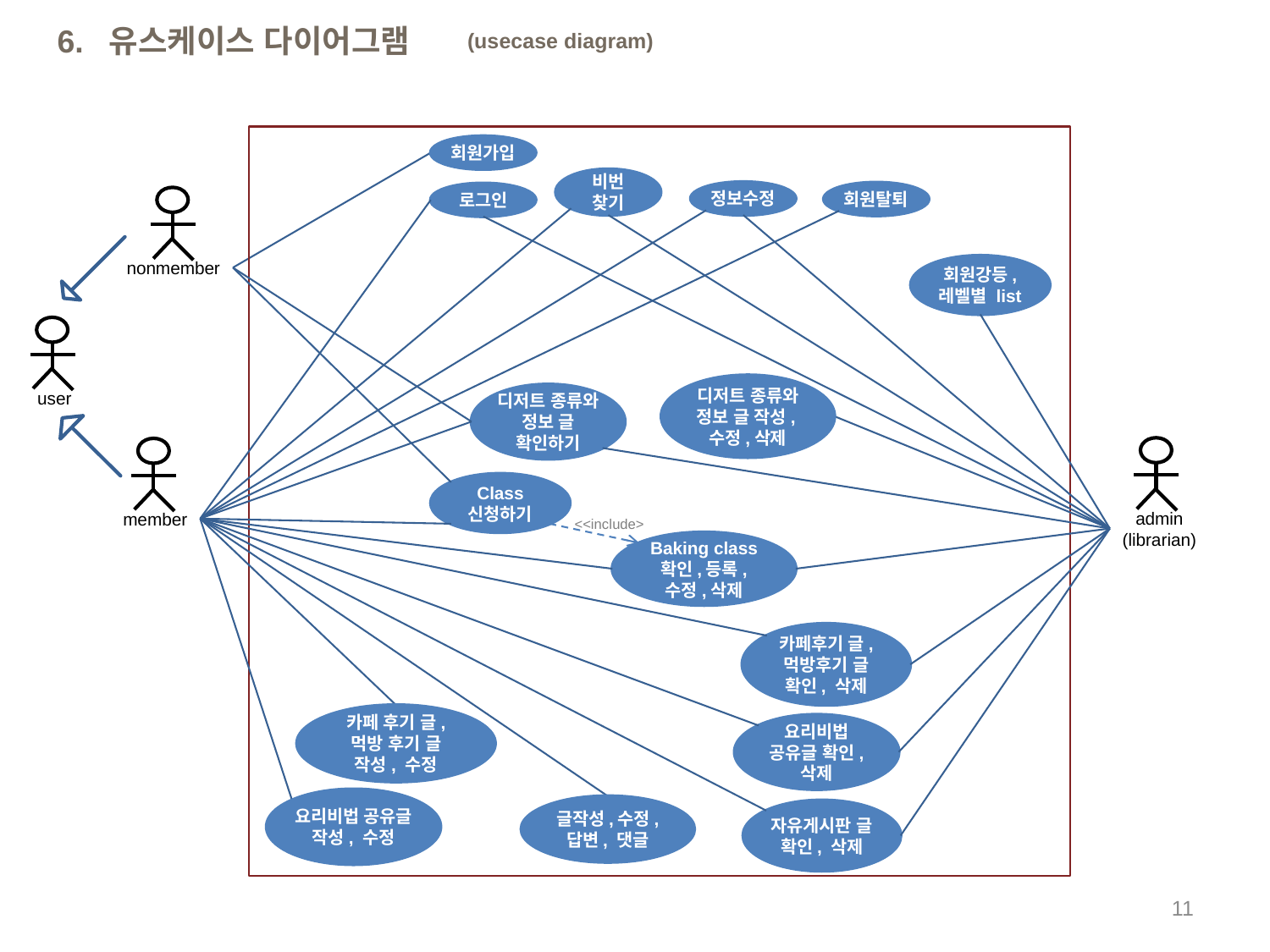

6.  유스케이스 다이어그램
(usecase diagram)

회원가입
비번
찾기
정보수정
회원탈퇴
로그인

nonmember

회원강등,
레벨별 list

user
디저트 종류와 정보 글 작성,수정,삭제
디저트 종류와 정보 글
확인하기

admin
(librarian)

member
Class 신청하기
<<include>
Baking class
확인,등록,
수정,삭제
카페후기 글,
먹방후기 글
확인, 삭제
카페 후기 글,
먹방 후기 글
작성, 수정
요리비법 공유글 확인, 삭제
요리비법 공유글 작성, 수정
글작성,수정,
답변, 댓글
자유게시판 글 확인, 삭제
11